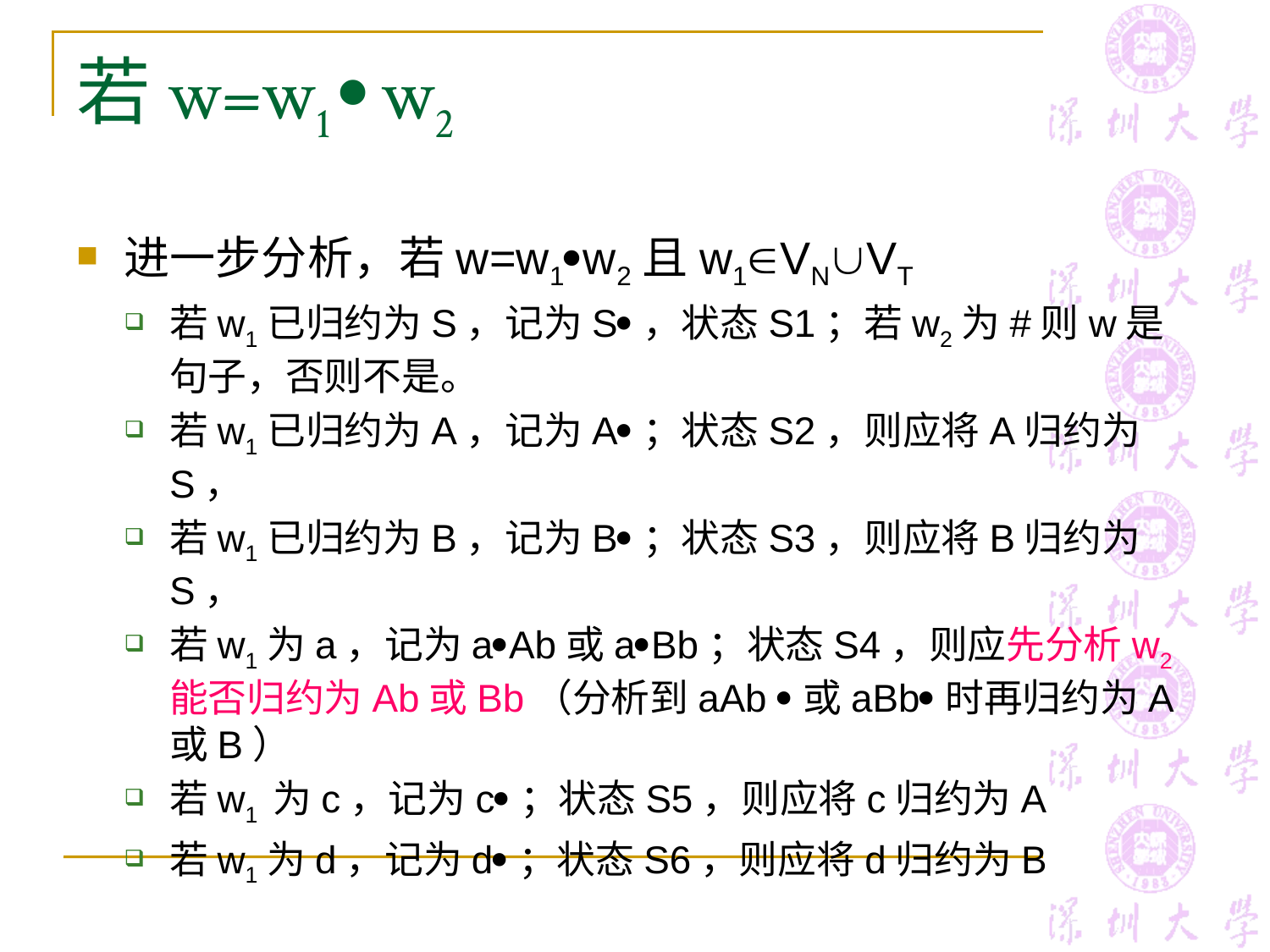

# 若w=w1 • w2
进一步分析，若w=w1•w2且w1∈VN∪VT
若w1已归约为S，记为S•，状态S1；若w2为#则w是句子，否则不是。
若w1已归约为A，记为A•；状态S2，则应将A归约为S，
若w1已归约为B，记为B•；状态S3，则应将B归约为S，
若w1为a，记为a•Ab或a•Bb；状态S4，则应先分析w2能否归约为Ab或Bb（分析到aAb •或aBb•时再归约为A或B）
若w1 为c，记为c•；状态S5，则应将c归约为A
若w1为d，记为d•；状态S6，则应将d归约为B